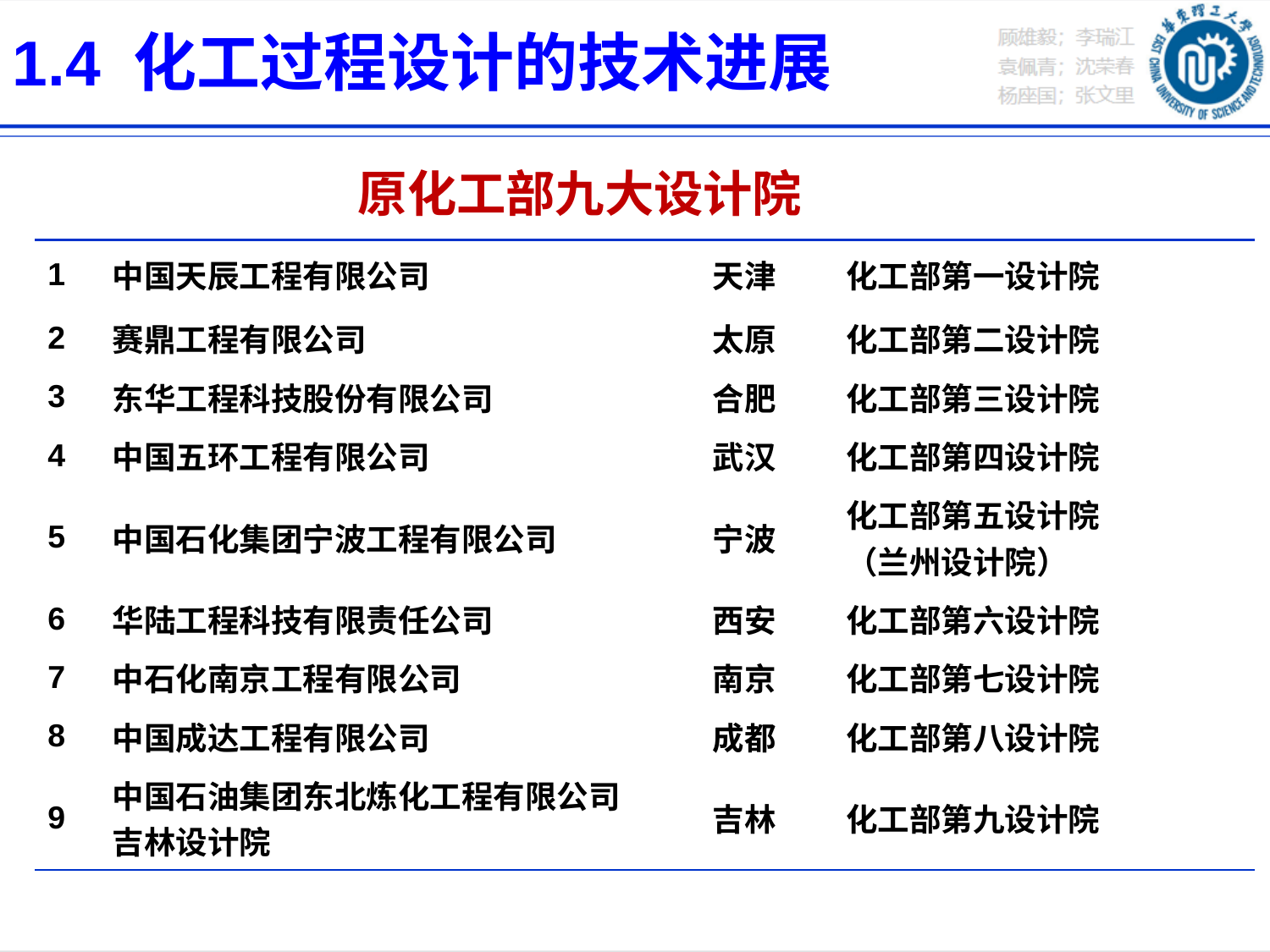

1.4 化工过程设计的技术进展
# 原化工部九大设计院
| 1 | 中国天辰工程有限公司 | 天津 | 化工部第一设计院 |
| --- | --- | --- | --- |
| 2 | 赛鼎工程有限公司 | 太原 | 化工部第二设计院 |
| 3 | 东华工程科技股份有限公司 | 合肥 | 化工部第三设计院 |
| 4 | 中国五环工程有限公司 | 武汉 | 化工部第四设计院 |
| 5 | 中国石化集团宁波工程有限公司 | 宁波 | 化工部第五设计院 （兰州设计院） |
| 6 | 华陆工程科技有限责任公司 | 西安 | 化工部第六设计院 |
| 7 | 中石化南京工程有限公司 | 南京 | 化工部第七设计院 |
| 8 | 中国成达工程有限公司 | 成都 | 化工部第八设计院 |
| 9 | 中国石油集团东北炼化工程有限公司 吉林设计院 | 吉林 | 化工部第九设计院 |